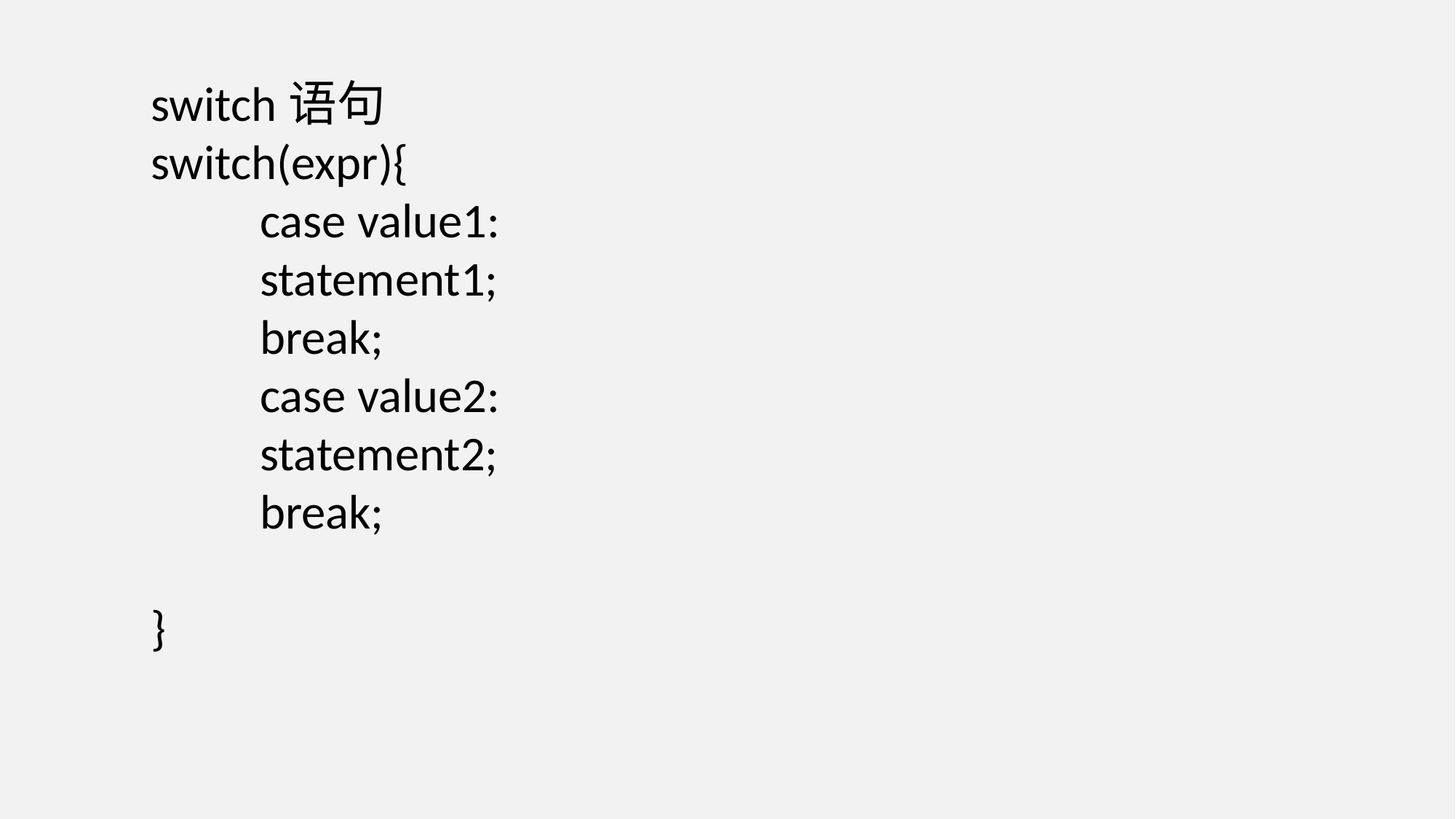

switch语句
switch(expr){
	case value1:
	statement1;
	break;
	case value2:
	statement2;
	break;

}